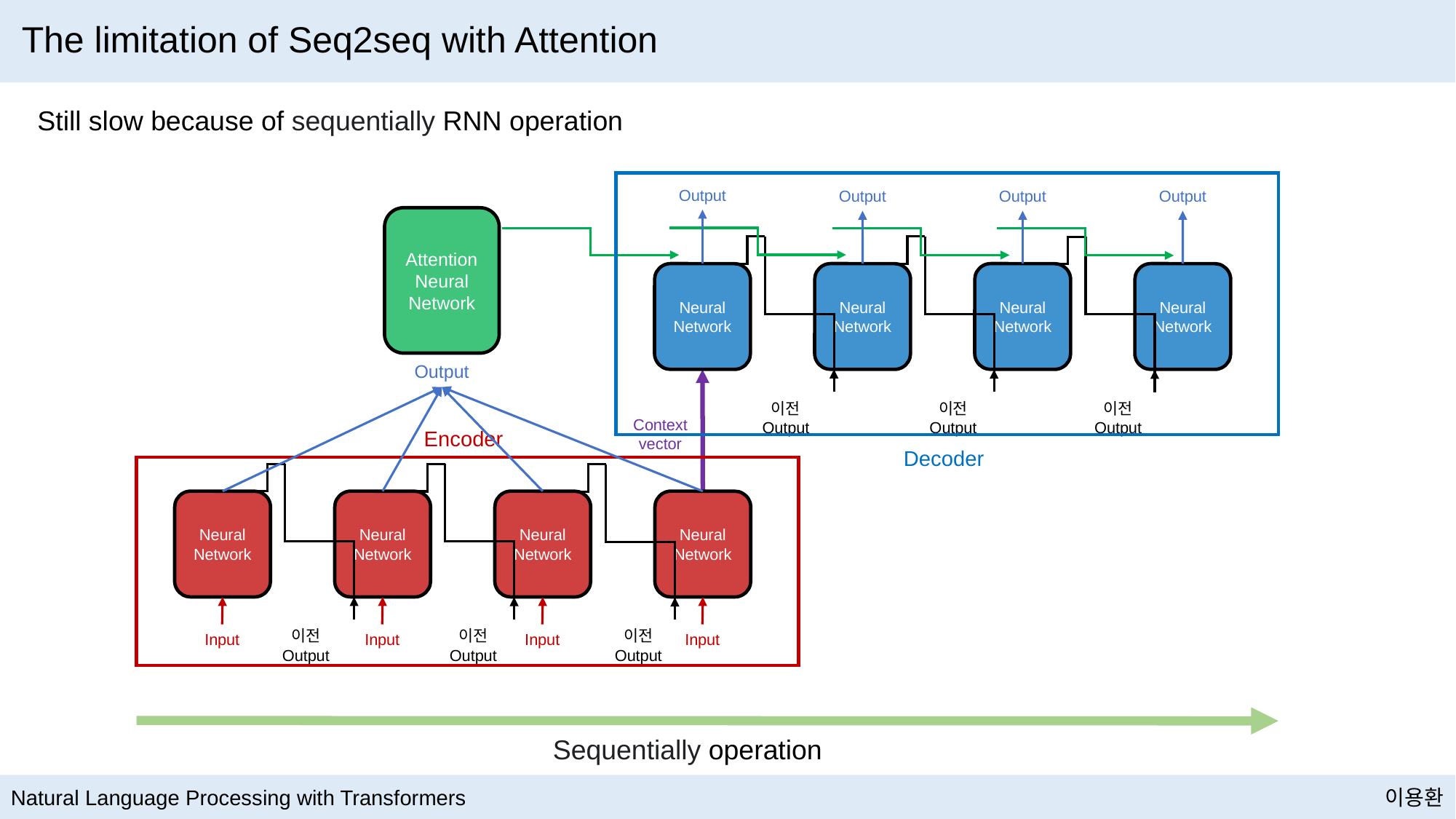

# The limitation of Seq2seq with Attention
Still slow because of sequentially RNN operation

Decoder
Output
Output
Output
Output
Attention
Neural
Network
Output
Neural
Network
Neural
Network
Neural
Network
Neural
Network
이전
Output
이전
Output
이전
Output
Context
vector
Encoder

Neural
Network
Neural
Network
Neural
Network
Neural
Network
이전
Output
이전
Output
이전
Output
Input
Input
Input
Input
Sequentially operation